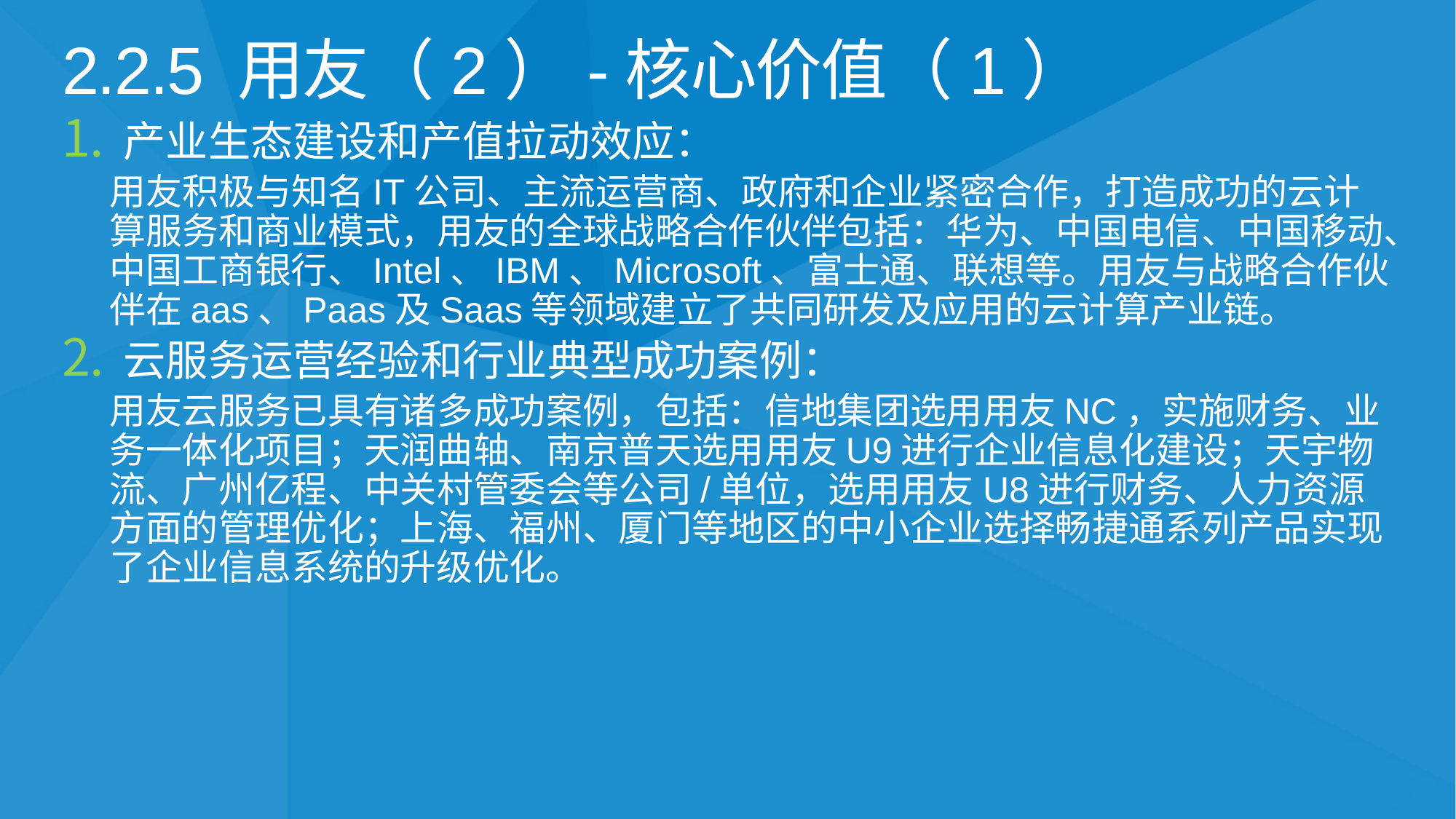

# 2.2.5 用友（2）-核心价值（1）
产业生态建设和产值拉动效应：
用友积极与知名IT公司、主流运营商、政府和企业紧密合作，打造成功的云计算服务和商业模式，用友的全球战略合作伙伴包括：华为、中国电信、中国移动、中国工商银行、Intel、IBM、Microsoft、富士通、联想等。用友与战略合作伙伴在aas、Paas及Saas等领域建立了共同研发及应用的云计算产业链。
云服务运营经验和行业典型成功案例：
用友云服务已具有诸多成功案例，包括：信地集团选用用友NC，实施财务、业务一体化项目；天润曲轴、南京普天选用用友U9进行企业信息化建设；天宇物流、广州亿程、中关村管委会等公司/单位，选用用友U8进行财务、人力资源方面的管理优化；上海、福州、厦门等地区的中小企业选择畅捷通系列产品实现了企业信息系统的升级优化。